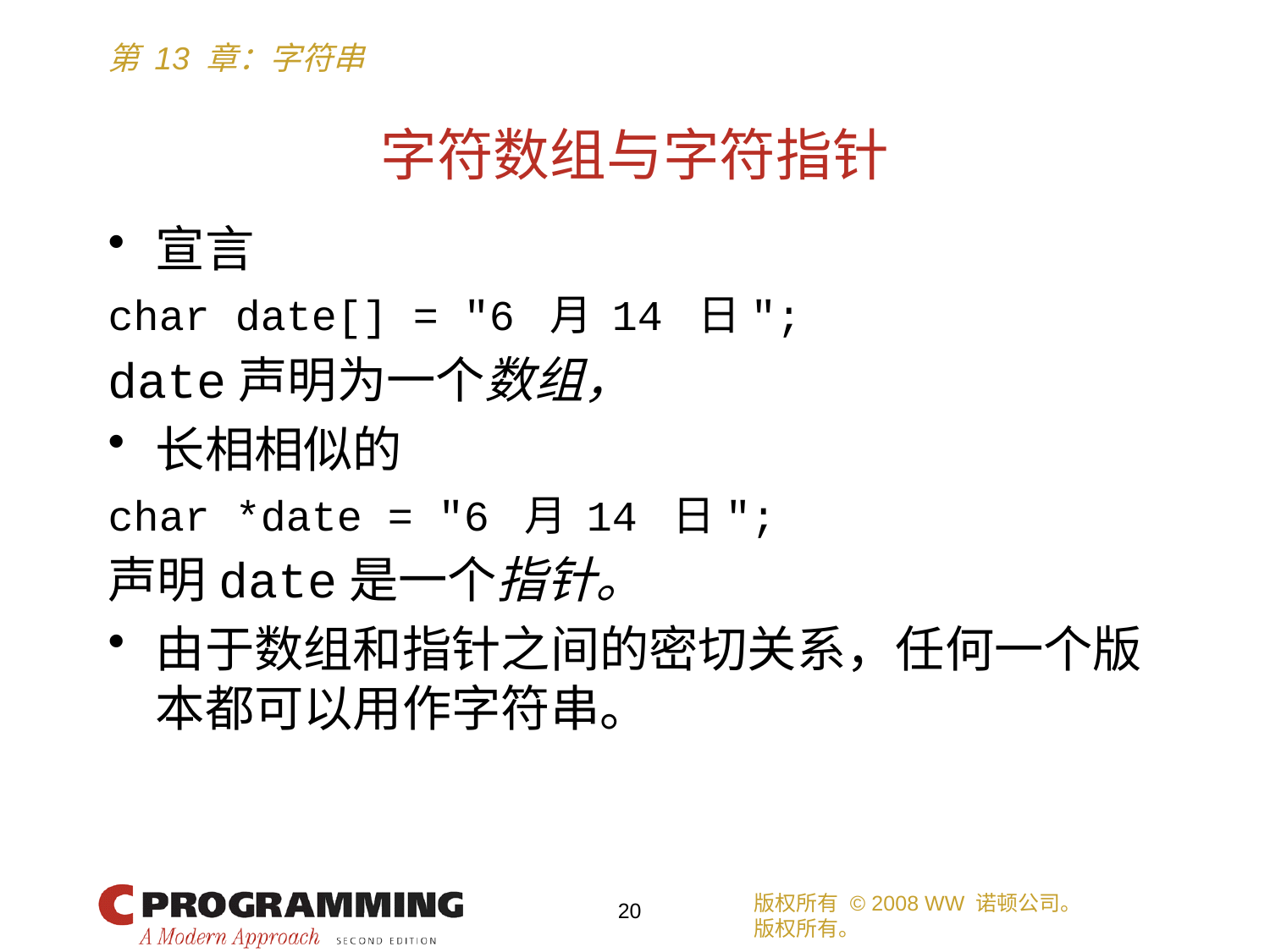

# 字符数组与字符指针
宣言
char date[] = "6 月 14 日";
date声明为一个数组，
长相相似的
char *date = "6 月 14 日";
声明date是一个指针。
由于数组和指针之间的密切关系，任何一个版本都可以用作字符串。
版权所有 © 2008 WW 诺顿公司。
版权所有。
20